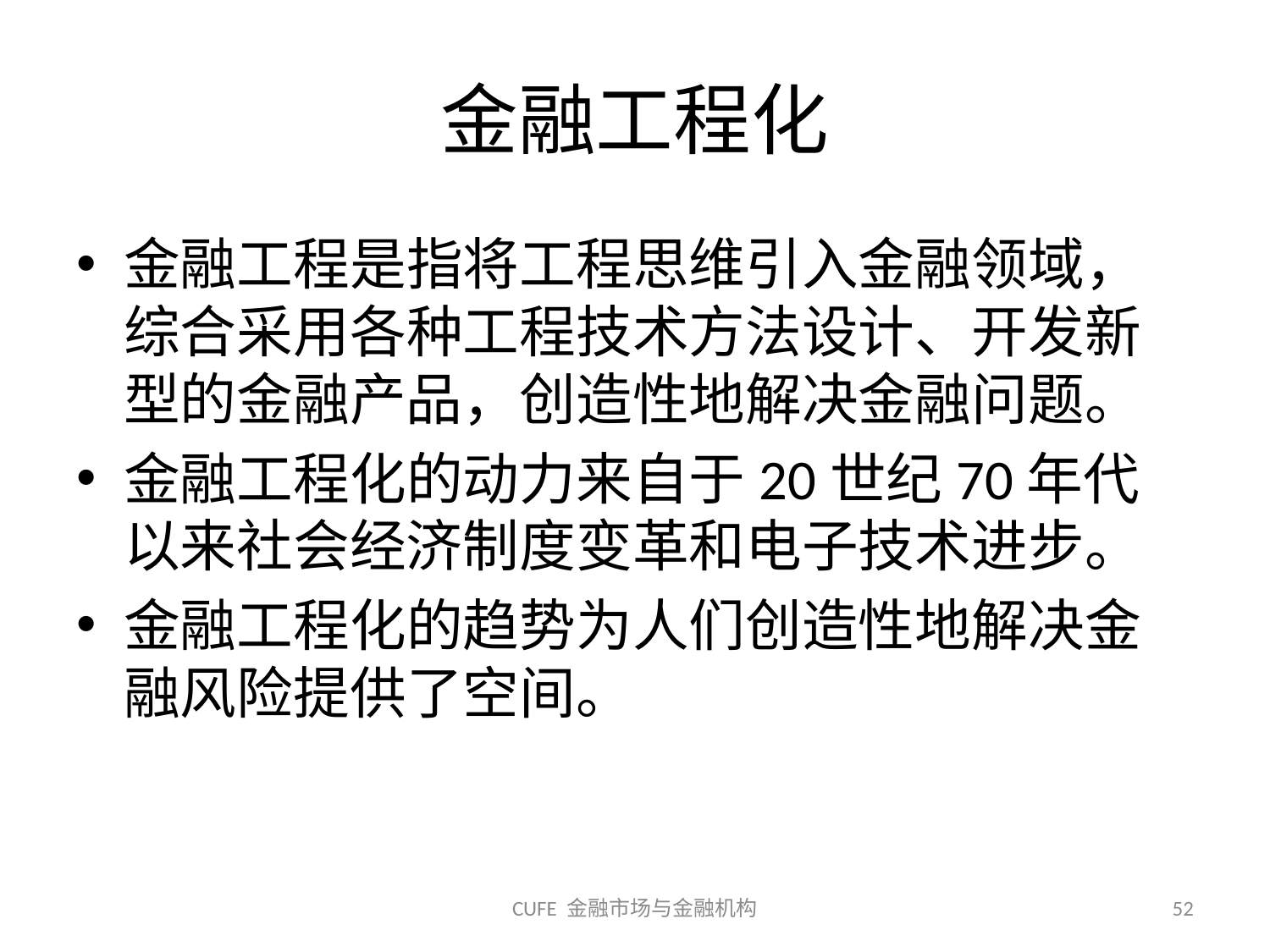

# 金融工程化
金融工程是指将工程思维引入金融领域，综合采用各种工程技术方法设计、开发新型的金融产品，创造性地解决金融问题。
金融工程化的动力来自于20世纪70年代以来社会经济制度变革和电子技术进步。
金融工程化的趋势为人们创造性地解决金融风险提供了空间。
CUFE 金融市场与金融机构
52